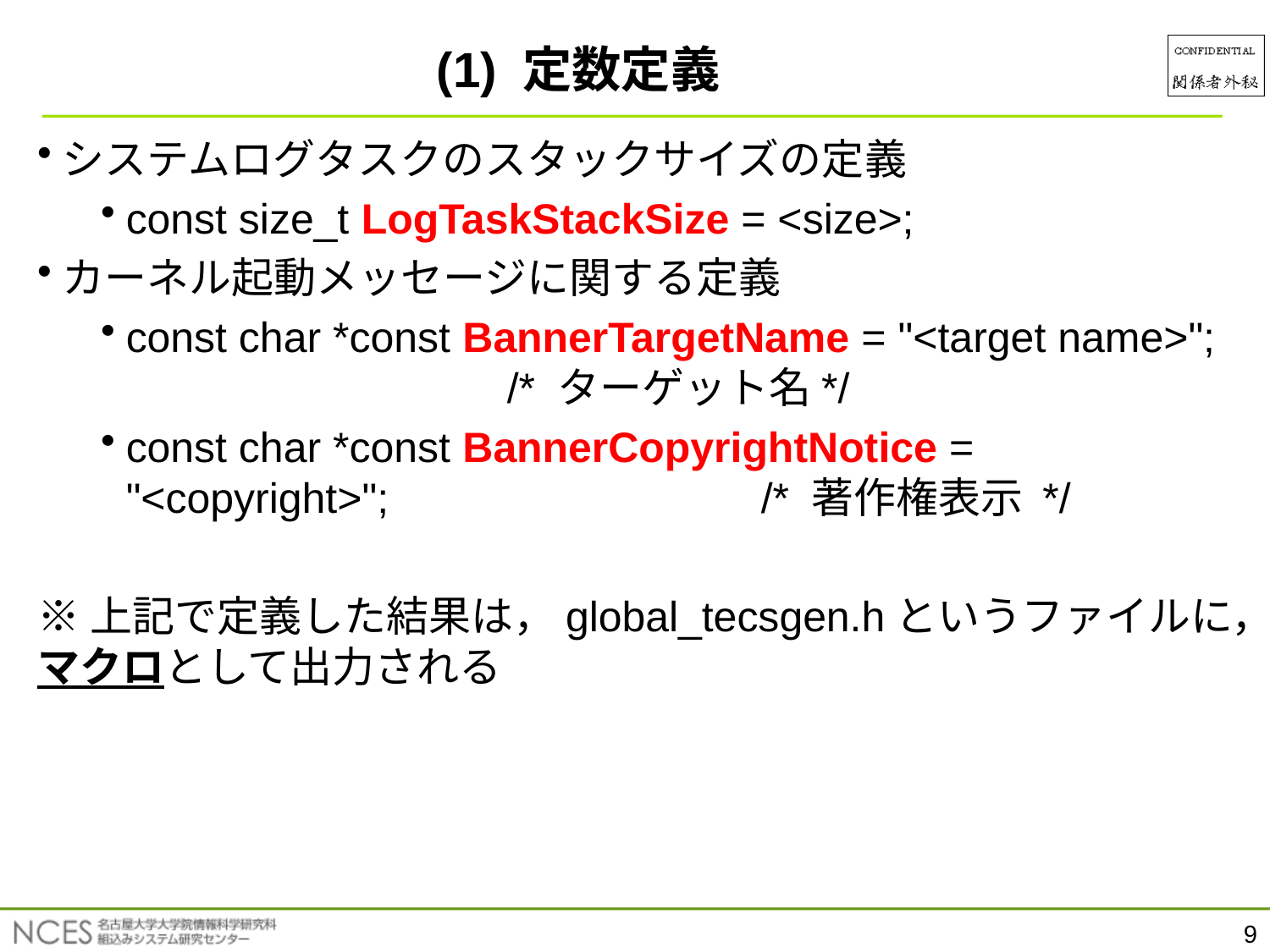

(1) 定数定義
システムログタスクのスタックサイズの定義
const size_t LogTaskStackSize = <size>;
カーネル起動メッセージに関する定義
const char *const BannerTargetName = "<target name>"; 			/* ターゲット名*/
const char *const BannerCopyrightNotice = "<copyright>";			/* 著作権表示 */

※上記で定義した結果は，global_tecsgen.hというファイルに，マクロとして出力される

9